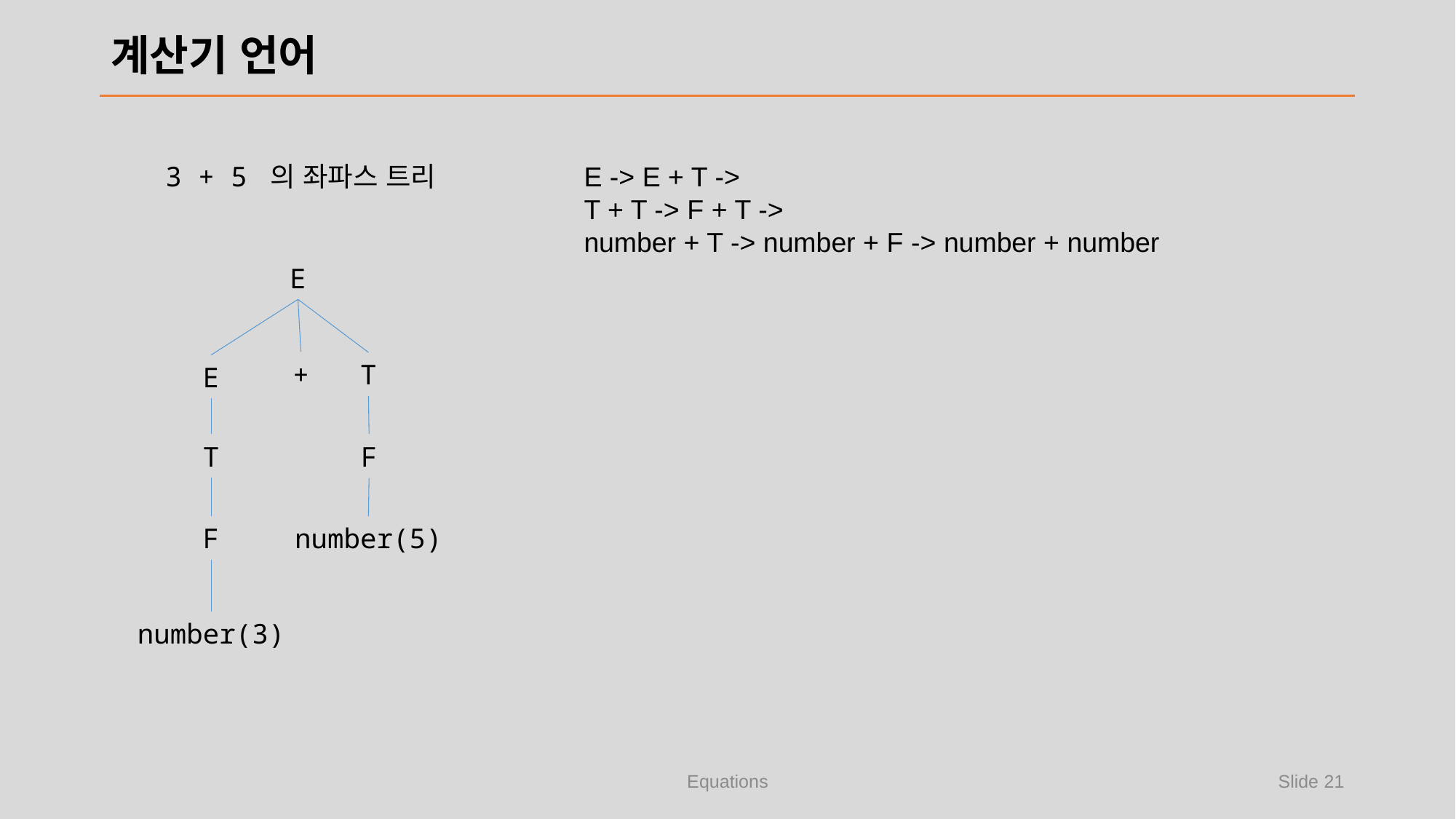

# 계산기 언어
3 + 5 의 좌파스 트리
E -> E + T ->
T + T -> F + T ->
number + T -> number + F -> number + number
E
+
T
E
T
F
F
number(5)
number(3)
Equations
Slide 21